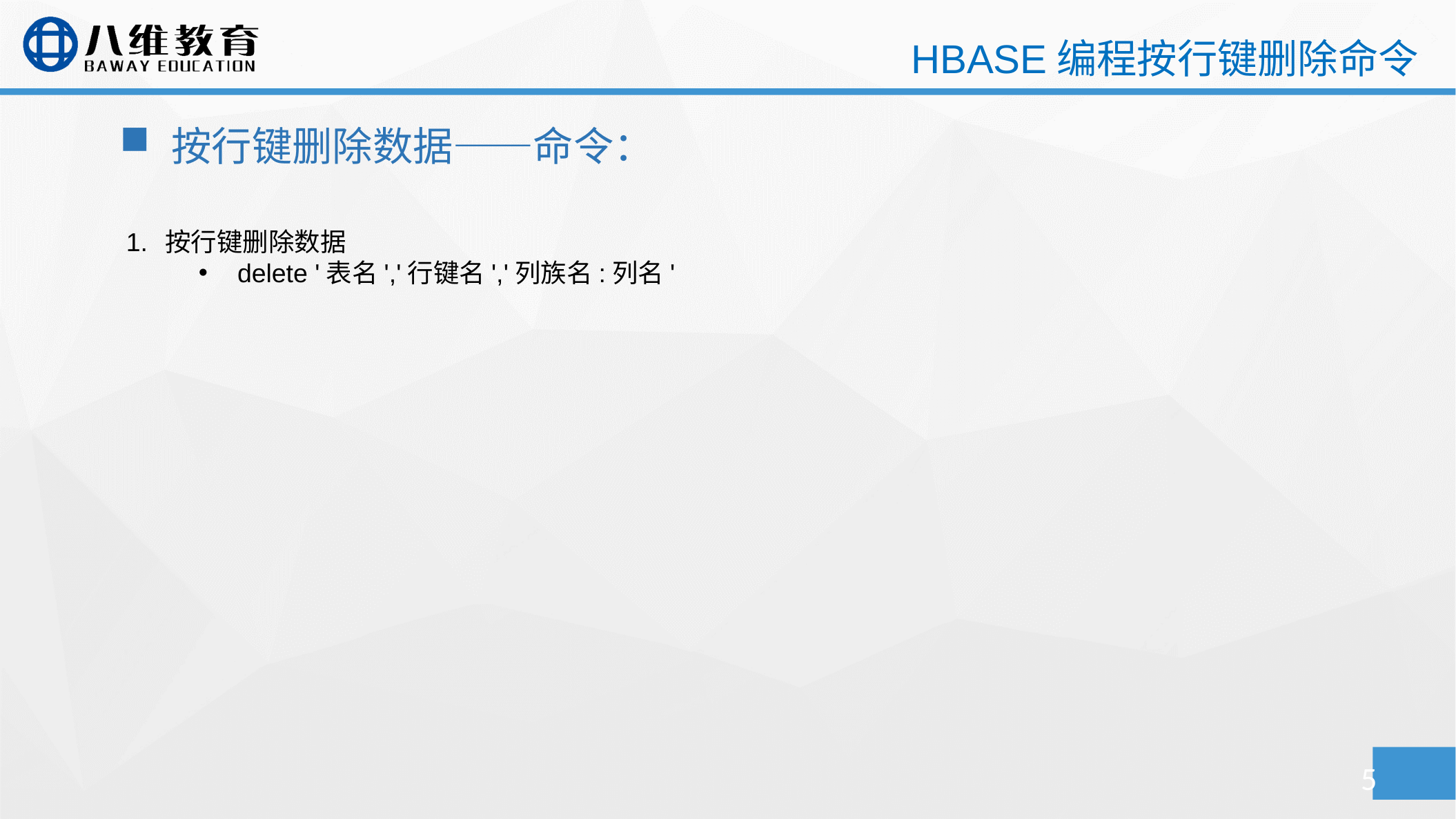

HBASE编程按行键删除命令
按行键删除数据——命令：
按行键删除数据
delete '表名','行键名','列族名:列名'